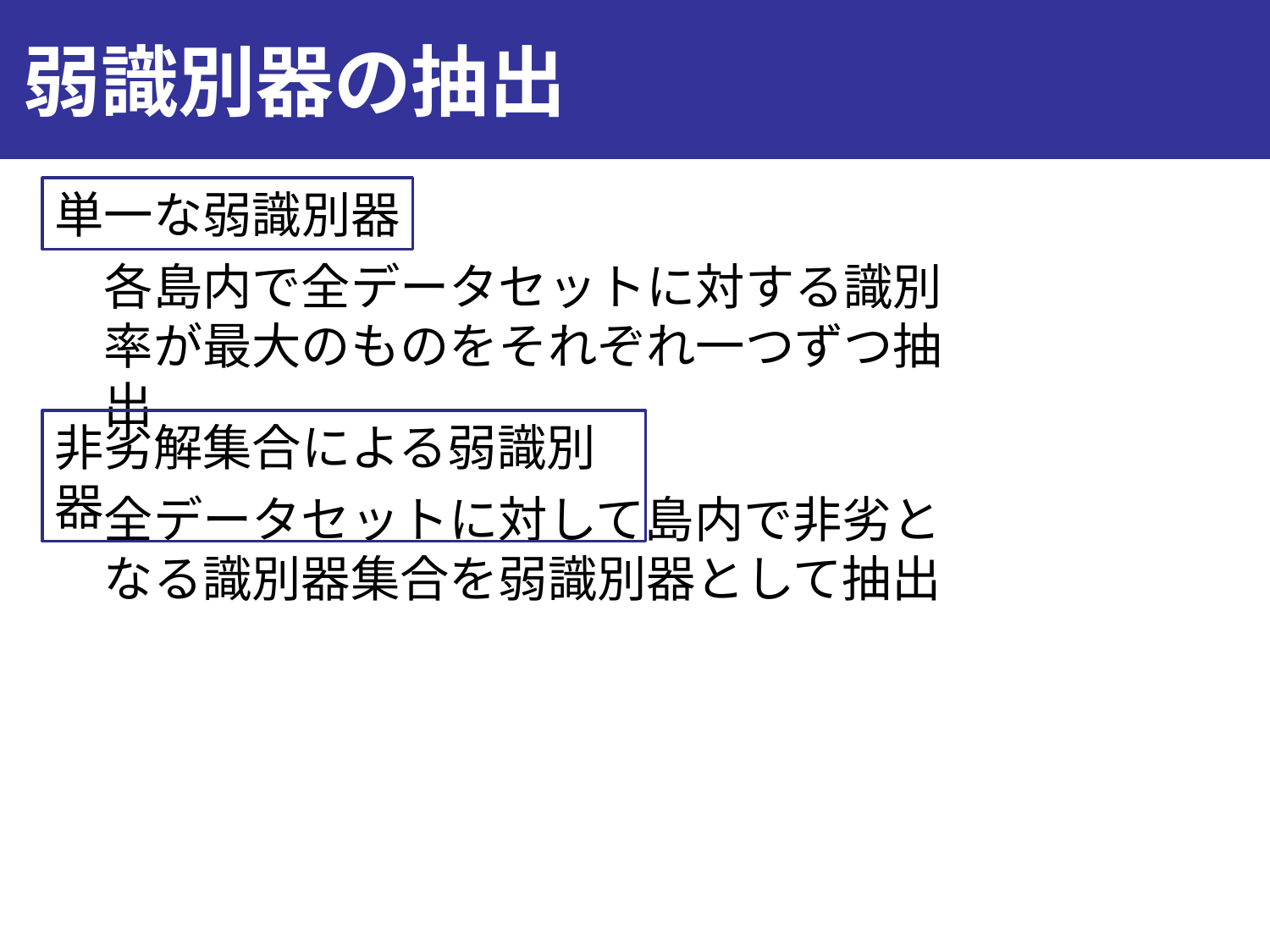

# 弱識別器の抽出
単一な弱識別器
各島内で全データセットに対する識別率が最大のものをそれぞれ一つずつ抽出
非劣解集合による弱識別器
全データセットに対して島内で非劣となる識別器集合を弱識別器として抽出